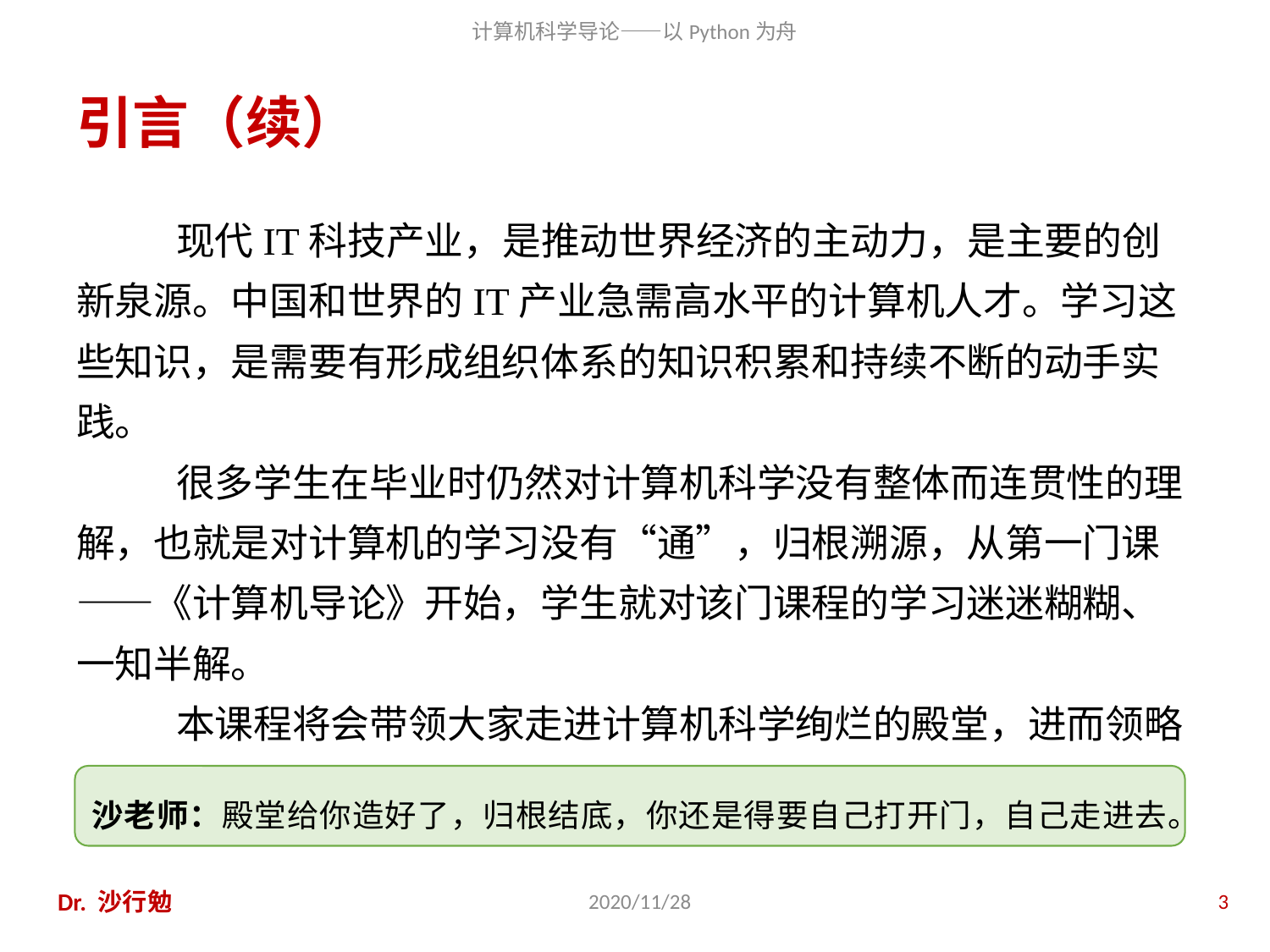

# 引言（续）
现代IT科技产业，是推动世界经济的主动力，是主要的创新泉源。中国和世界的IT产业急需高水平的计算机人才。学习这些知识，是需要有形成组织体系的知识积累和持续不断的动手实践。
很多学生在毕业时仍然对计算机科学没有整体而连贯性的理解，也就是对计算机的学习没有“通”，归根溯源，从第一门课——《计算机导论》开始，学生就对该门课程的学习迷迷糊糊、一知半解。
本课程将会带领大家走进计算机科学绚烂的殿堂，进而领略计算机的美。
沙老师：殿堂给你造好了，归根结底，你还是得要自己打开门，自己走进去。
Dr. 沙行勉
2020/11/28
3